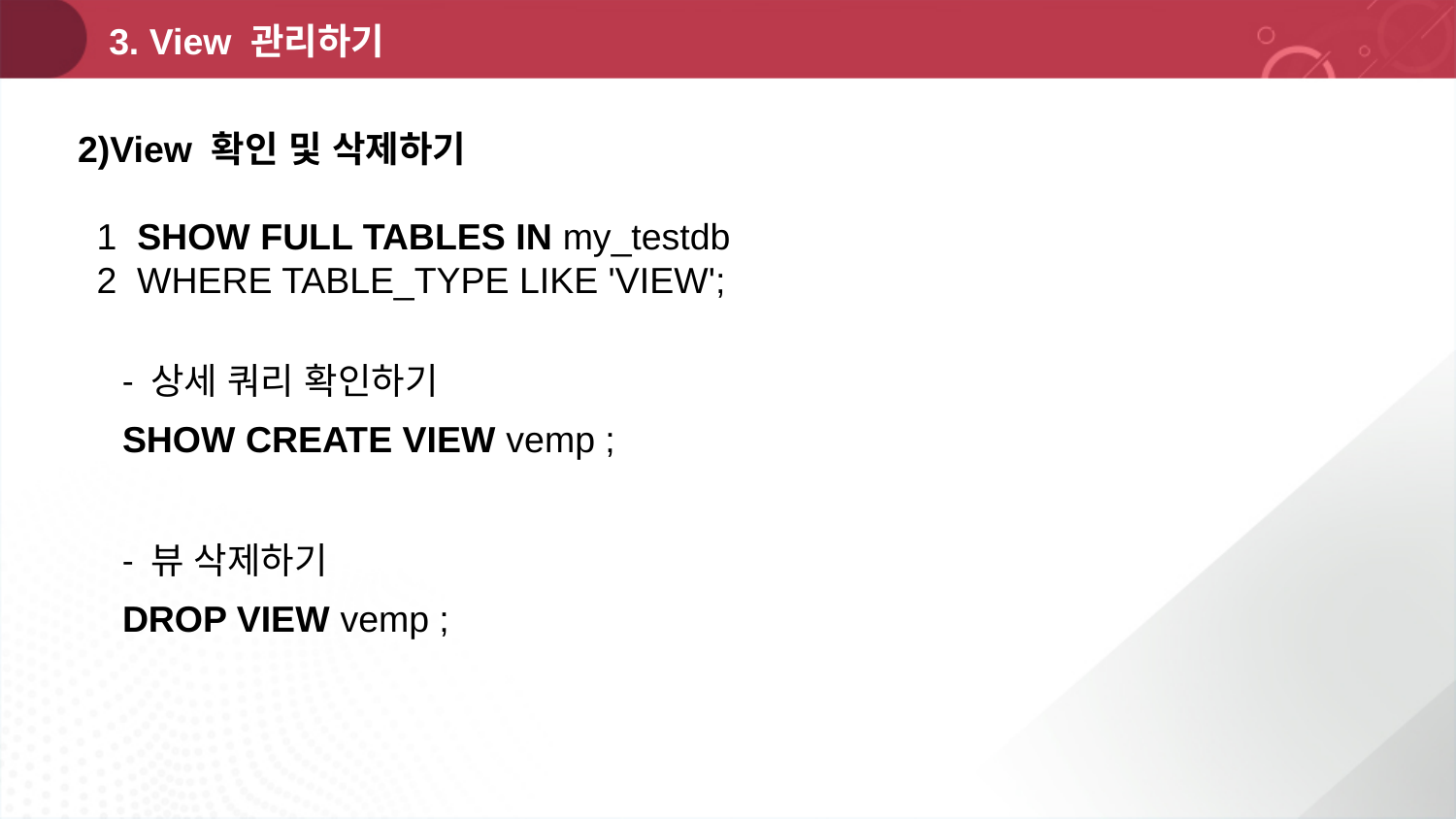

3. View 관리하기
2)View 확인 및 삭제하기
1  SHOW FULL TABLES IN my_testdb
2  WHERE TABLE_TYPE LIKE 'VIEW';
- 상세 쿼리 확인하기
SHOW CREATE VIEW vemp ;
- 뷰 삭제하기
DROP VIEW vemp ;